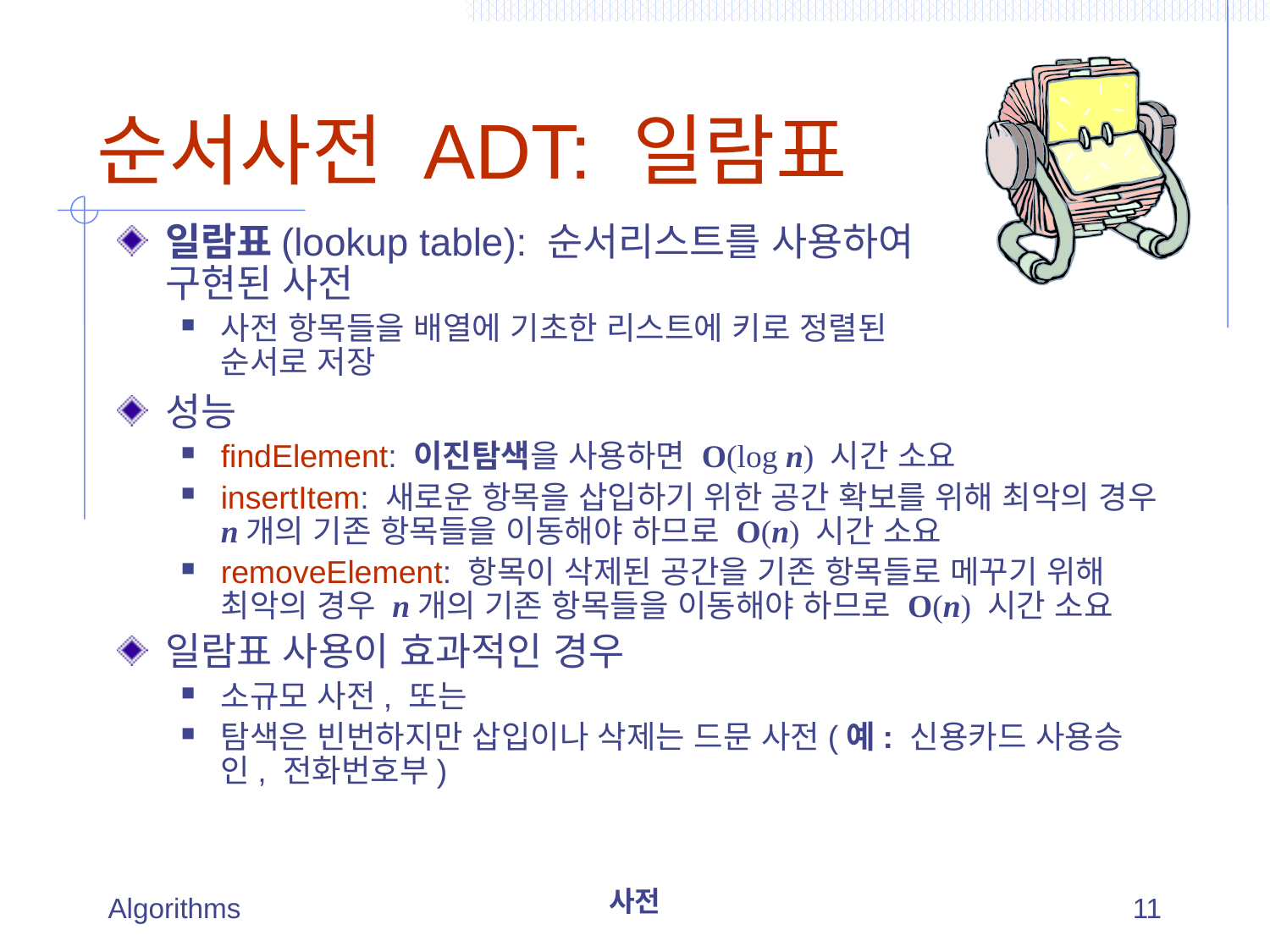

# 순서사전 ADT: 일람표

일람표(lookup table): 순서리스트를 사용하여 구현된 사전
사전 항목들을 배열에 기초한 리스트에 키로 정렬된 순서로 저장
성능
findElement: 이진탐색을 사용하면 O(log n) 시간 소요
insertItem: 새로운 항목을 삽입하기 위한 공간 확보를 위해 최악의 경우 n개의 기존 항목들을 이동해야 하므로 O(n) 시간 소요
removeElement: 항목이 삭제된 공간을 기존 항목들로 메꾸기 위해 최악의 경우 n개의 기존 항목들을 이동해야 하므로 O(n) 시간 소요
일람표 사용이 효과적인 경우
소규모 사전, 또는
탐색은 빈번하지만 삽입이나 삭제는 드문 사전(예: 신용카드 사용승인, 전화번호부)
Algorithms
사전
11